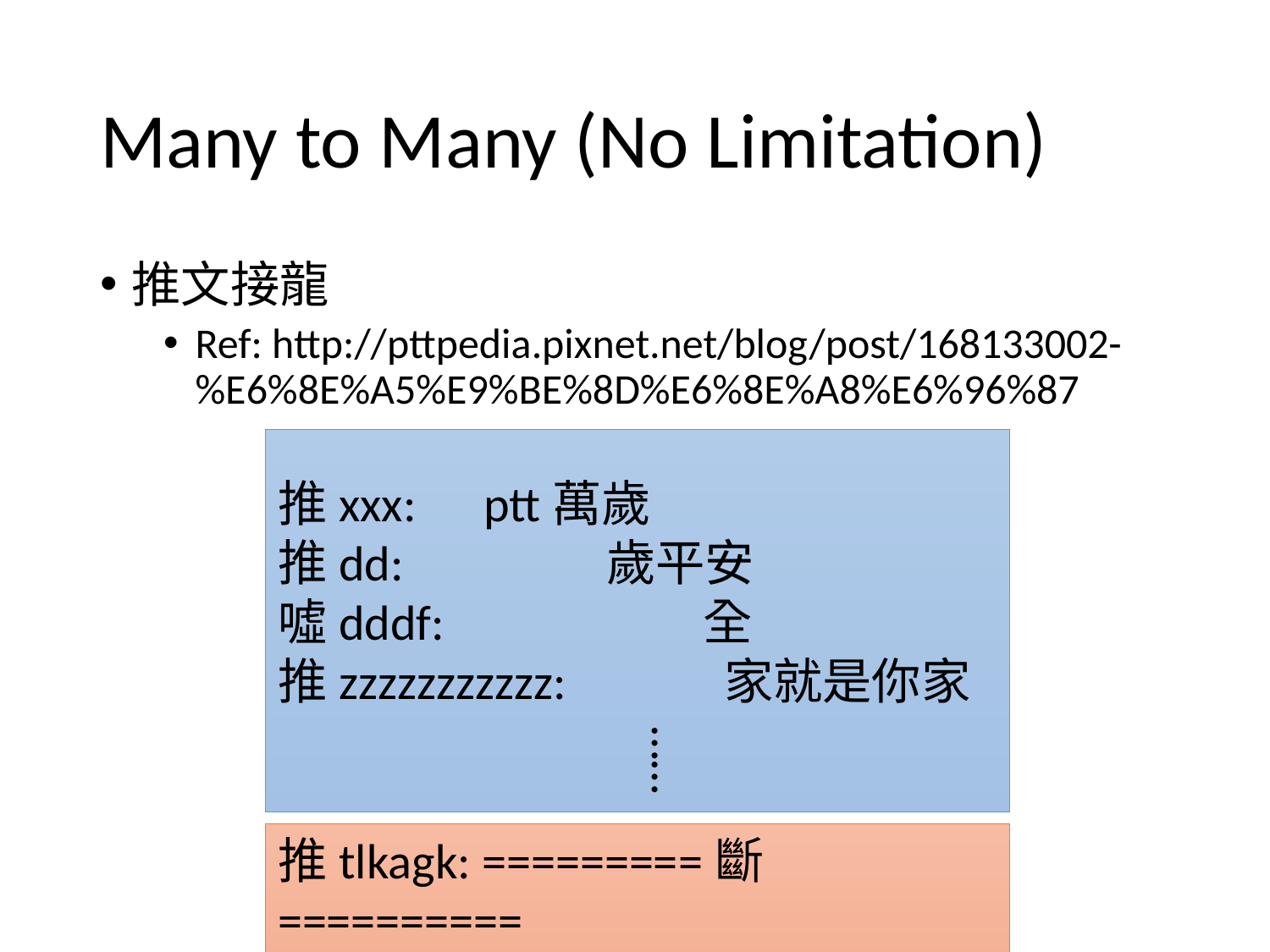

# Many to Many (No Limitation)
推文接龍
Ref: http://pttpedia.pixnet.net/blog/post/168133002-%E6%8E%A5%E9%BE%8D%E6%8E%A8%E6%96%87

推xxx:      ptt萬歲
推dd:                 歲平安
噓dddf:                      全
推zzzzzzzzzzz:             家就是你家

……
推tlkagk: =========斷==========